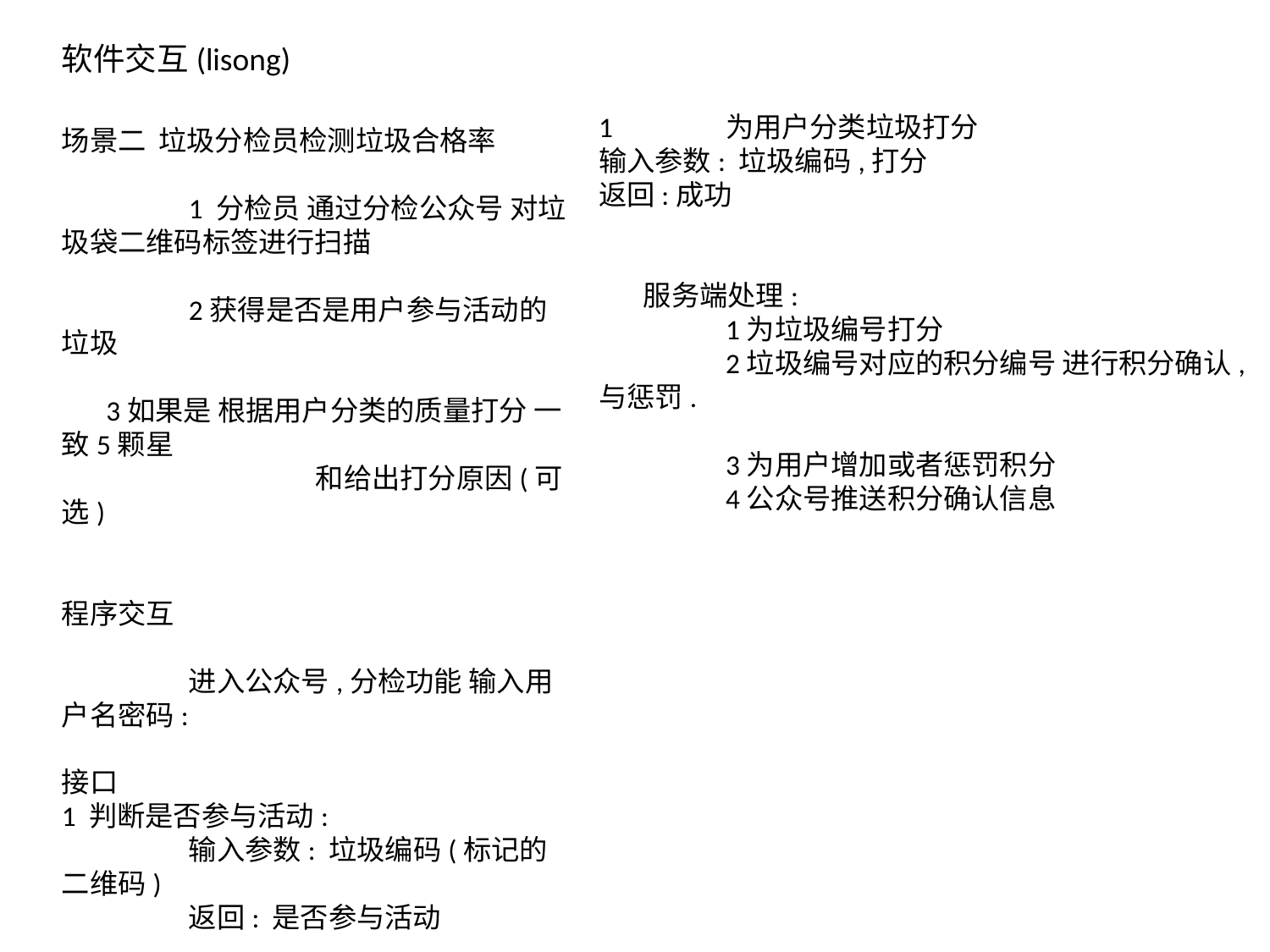

软件交互(lisong)

1	为用户分类垃圾打分
输入参数: 垃圾编码,打分
返回:成功

      服务端处理:
	1为垃圾编号打分
	2垃圾编号对应的积分编号 进行积分确认,与惩罚.

	3为用户增加或者惩罚积分
	4公众号推送积分确认信息
场景二  垃圾分检员检测垃圾合格率

	1 分检员 通过分检公众号 对垃圾袋二维码标签进行扫描

	2获得是否是用户参与活动的垃圾

       3如果是 根据用户分类的质量打分 一致5颗星
		和给出打分原因(可选)

程序交互

	进入公众号,分检功能 输入用户名密码:

接口
1 判断是否参与活动:
	输入参数: 垃圾编码(标记的二维码)
	返回: 是否参与活动